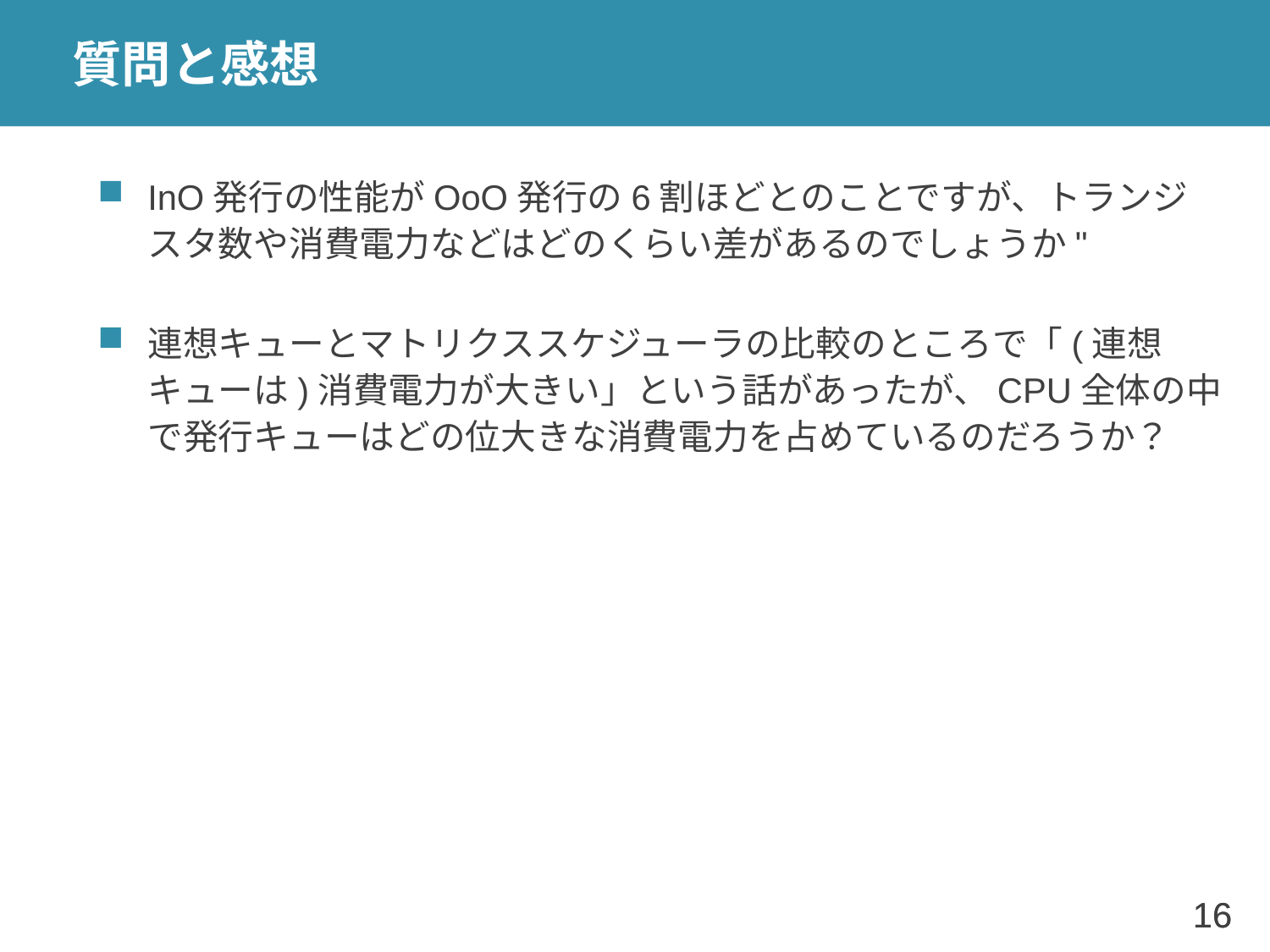

# 質問と感想
InO発行の性能がOoO発行の6割ほどとのことですが、トランジスタ数や消費電力などはどのくらい差があるのでしょうか"
連想キューとマトリクススケジューラの比較のところで「(連想キューは)消費電力が大きい」という話があったが、CPU全体の中で発行キューはどの位大きな消費電力を占めているのだろうか？